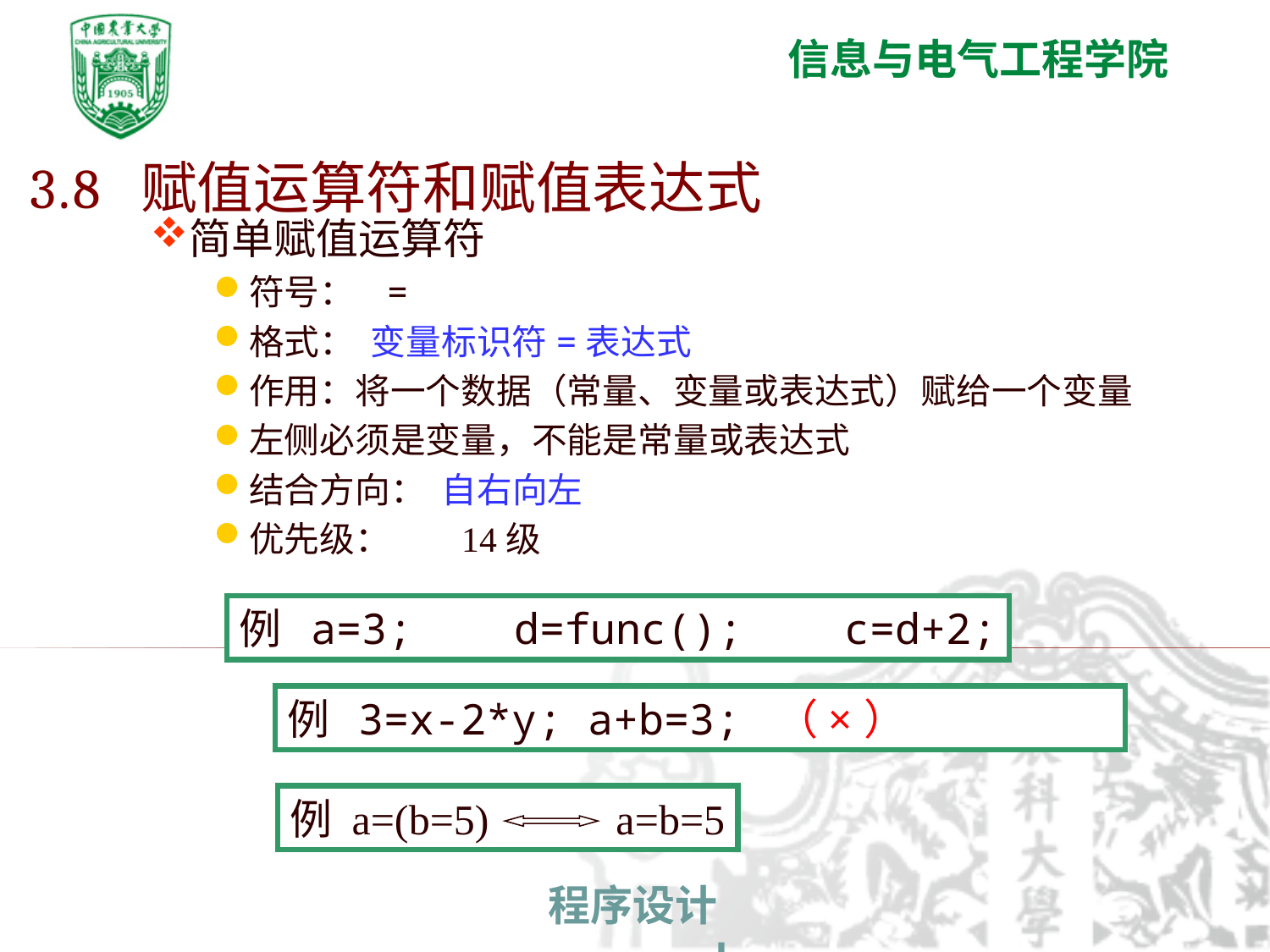

3.8  赋值运算符和赋值表达式

简单赋值运算符
符号：   =
格式：  变量标识符=表达式
作用：将一个数据（常量、变量或表达式）赋给一个变量
左侧必须是变量，不能是常量或表达式
结合方向：  自右向左
优先级：        14级

例  a=3;    d=func();    c=d+2;
例  3=x-2*y; a+b=3; （×）
例 a=(b=5)            a=b=5